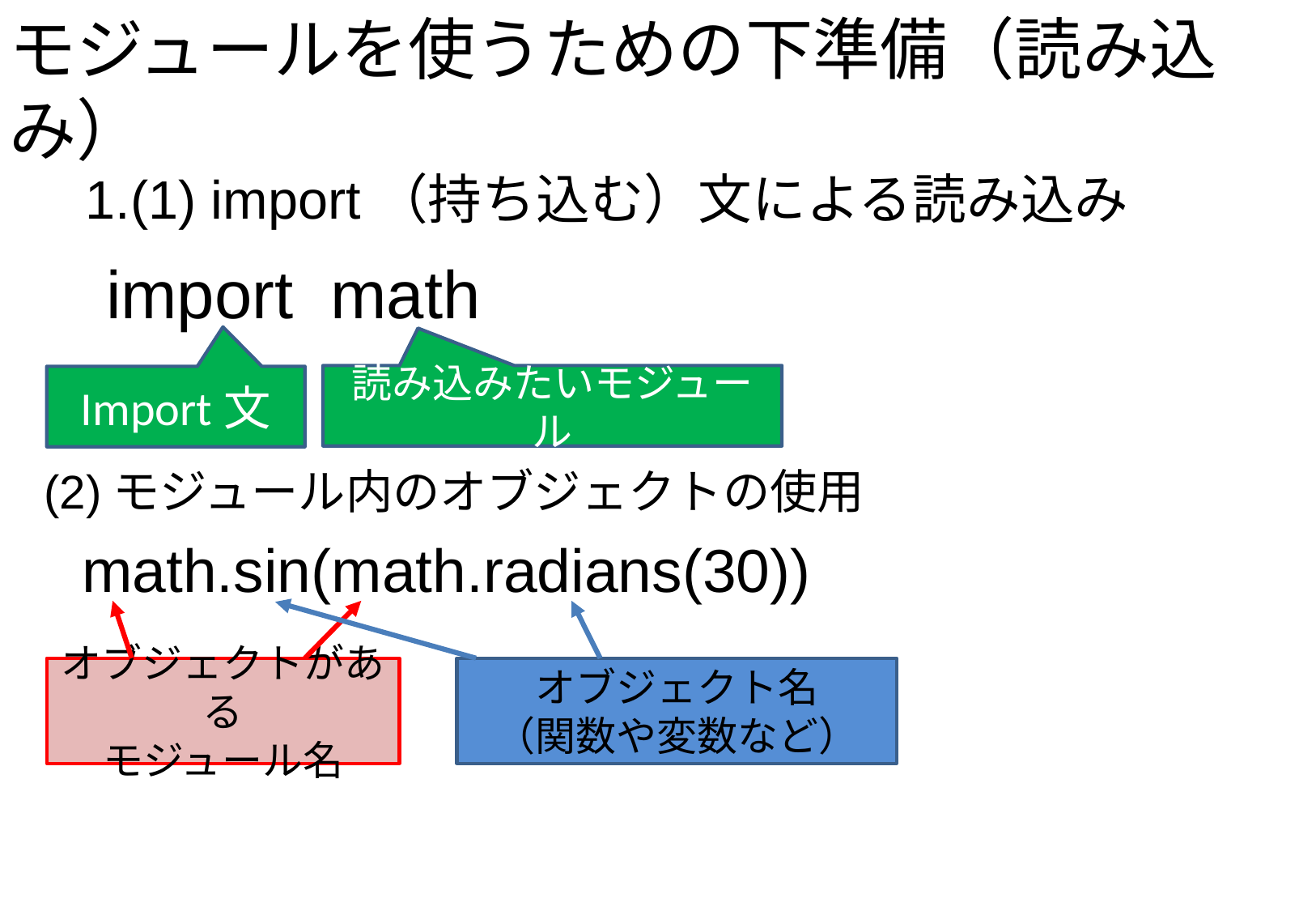

モジュールを使うための下準備（読み込み）
　1.(1) import（持ち込む）文による読み込み
　import  math
読み込みたいモジュール
Import文
   (2)モジュール内のオブジェクトの使用
　　math.sin(math.radians(30))
オブジェクト名
（関数や変数など）
オブジェクトがある
モジュール名